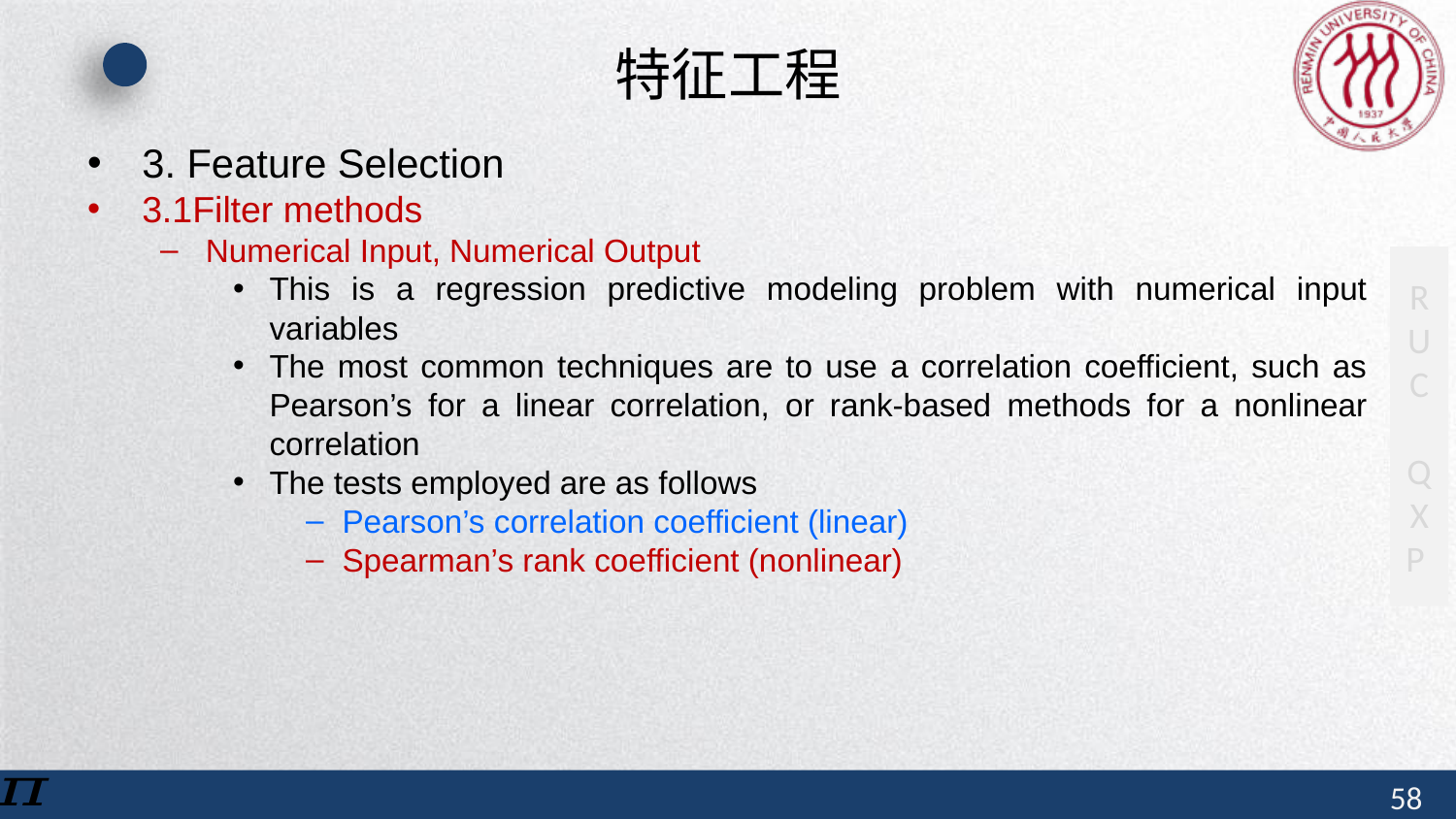

# 特征工程
3. Feature Selection
3.1Filter methods
Numerical Input, Numerical Output
This is a regression predictive modeling problem with numerical input variables
The most common techniques are to use a correlation coefficient, such as Pearson’s for a linear correlation, or rank-based methods for a nonlinear correlation
The tests employed are as follows
Pearson’s correlation coefficient (linear)
Spearman’s rank coefficient (nonlinear)